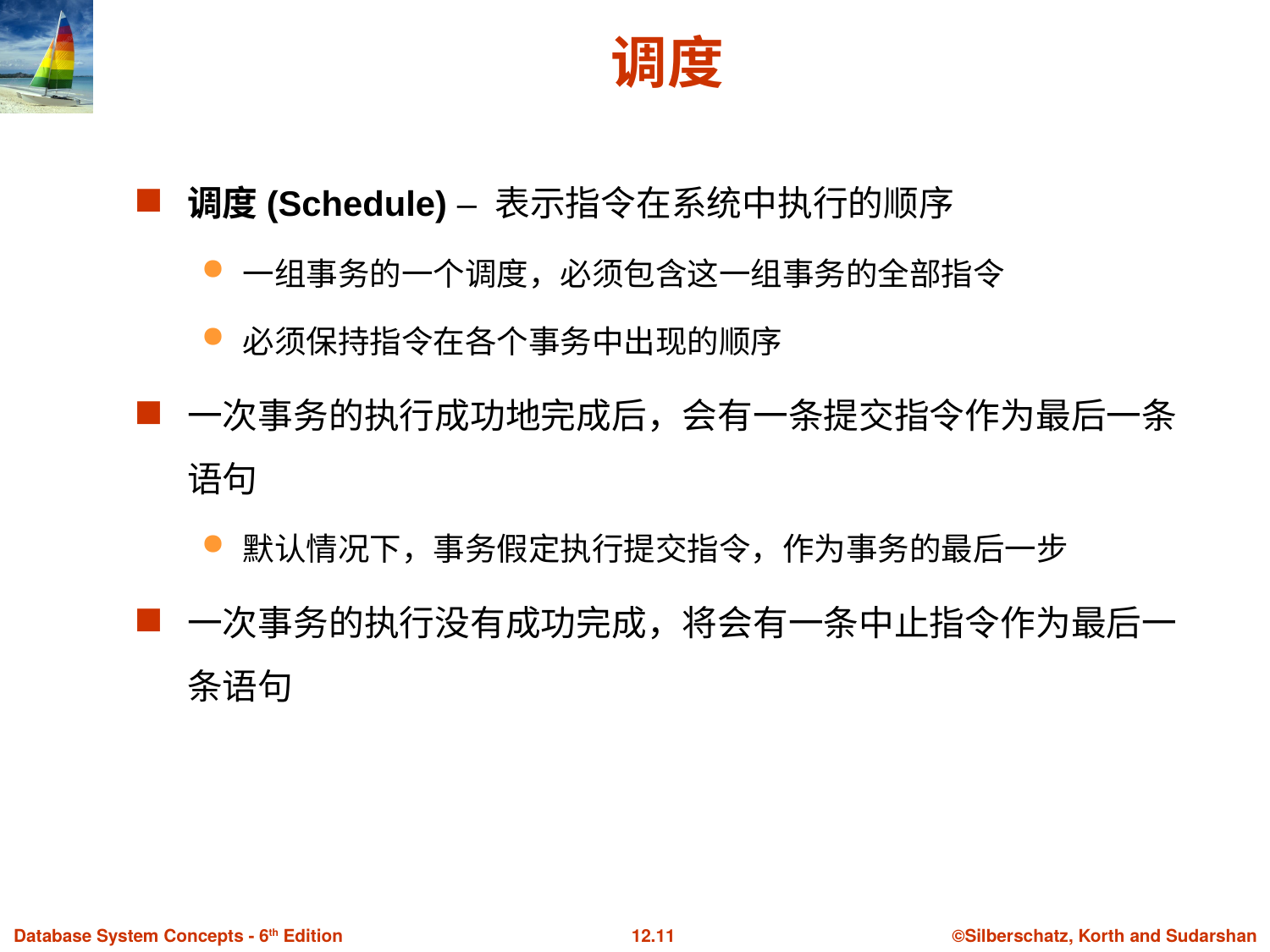

# 调度
调度(Schedule) – 表示指令在系统中执行的顺序
一组事务的一个调度，必须包含这一组事务的全部指令
必须保持指令在各个事务中出现的顺序
一次事务的执行成功地完成后，会有一条提交指令作为最后一条语句
默认情况下，事务假定执行提交指令，作为事务的最后一步
一次事务的执行没有成功完成，将会有一条中止指令作为最后一条语句